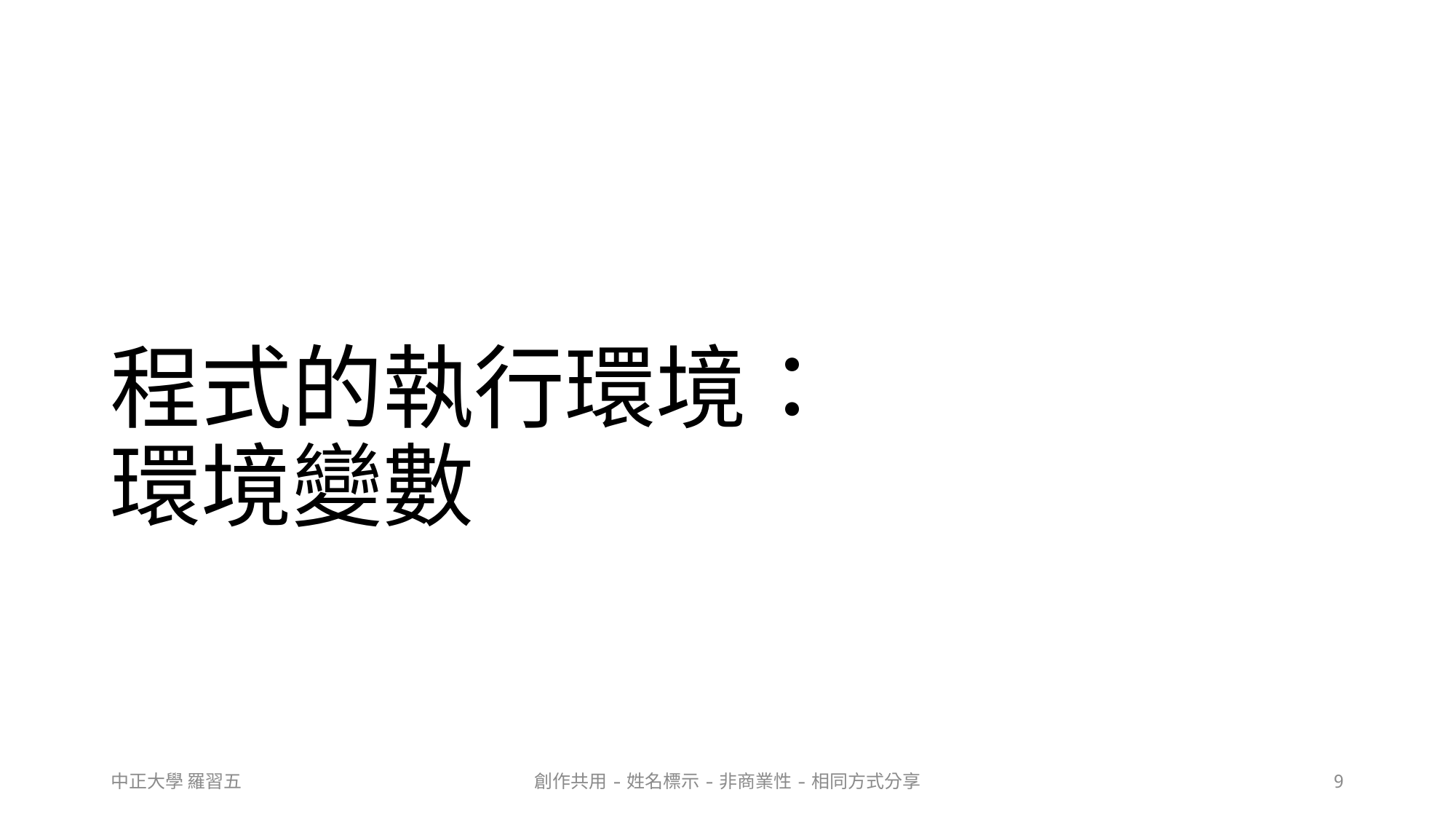

# 程式的執行環境： 環境變數

中正大學 羅習五
創作共用-姓名標示-非商業性-相同方式分享
9